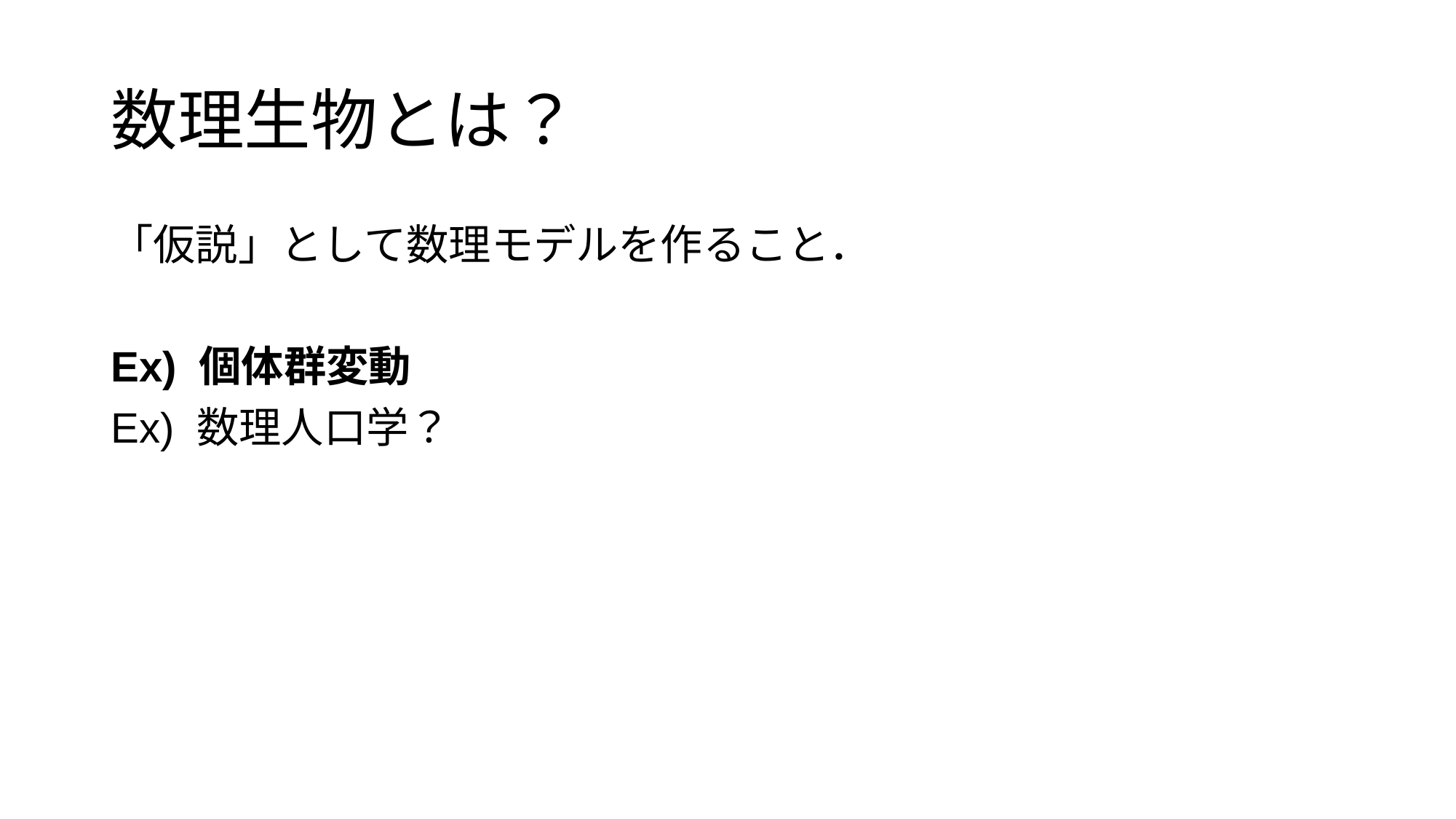

# 数理生物とは？
「仮説」として数理モデルを作ること．

Ex) 個体群変動
Ex) 数理人口学？